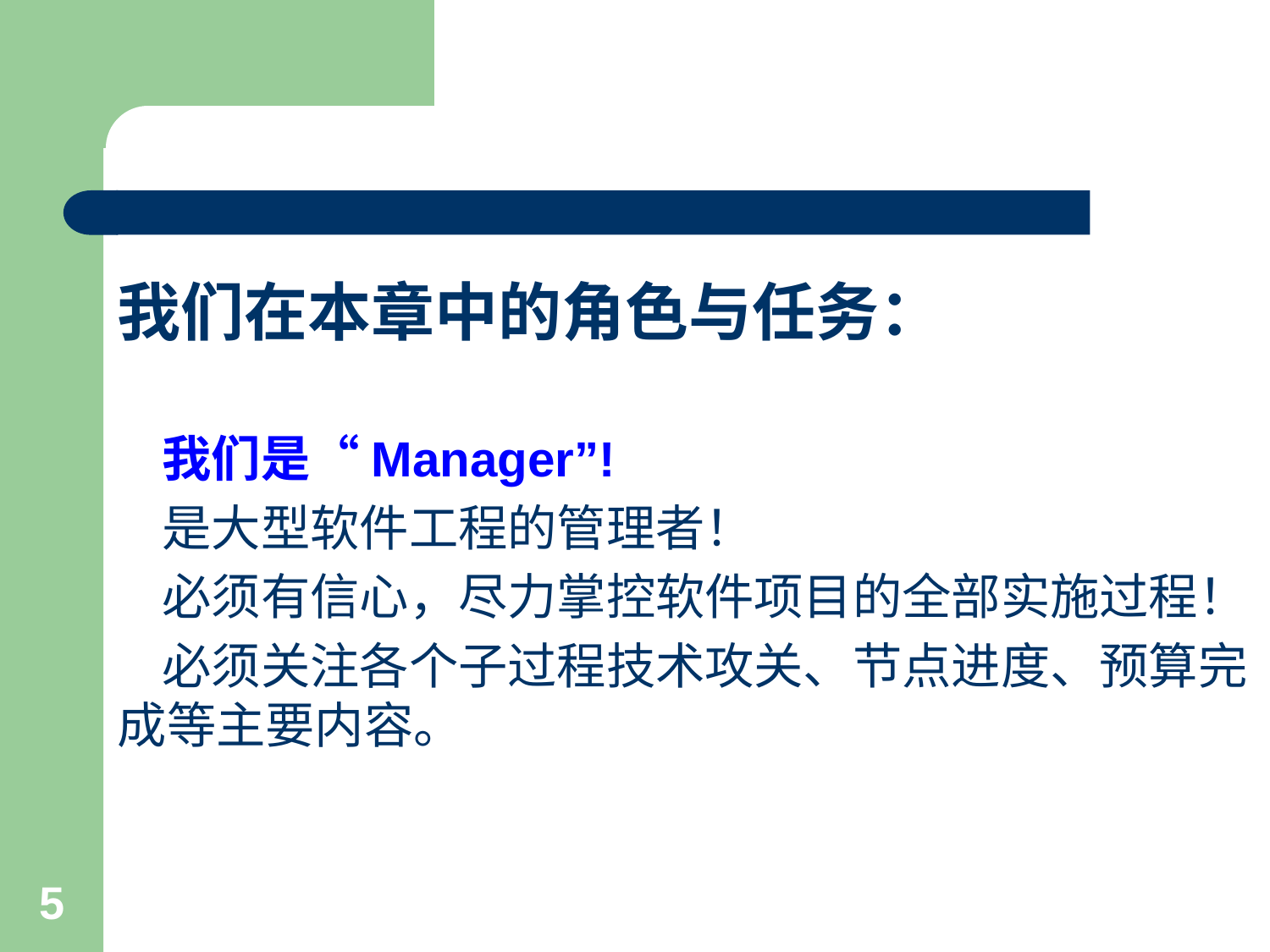

#
我们在本章中的角色与任务：

   我们是“Manager”!
   是大型软件工程的管理者！
   必须有信心，尽力掌控软件项目的全部实施过程！
   必须关注各个子过程技术攻关、节点进度、预算完成等主要内容。
5